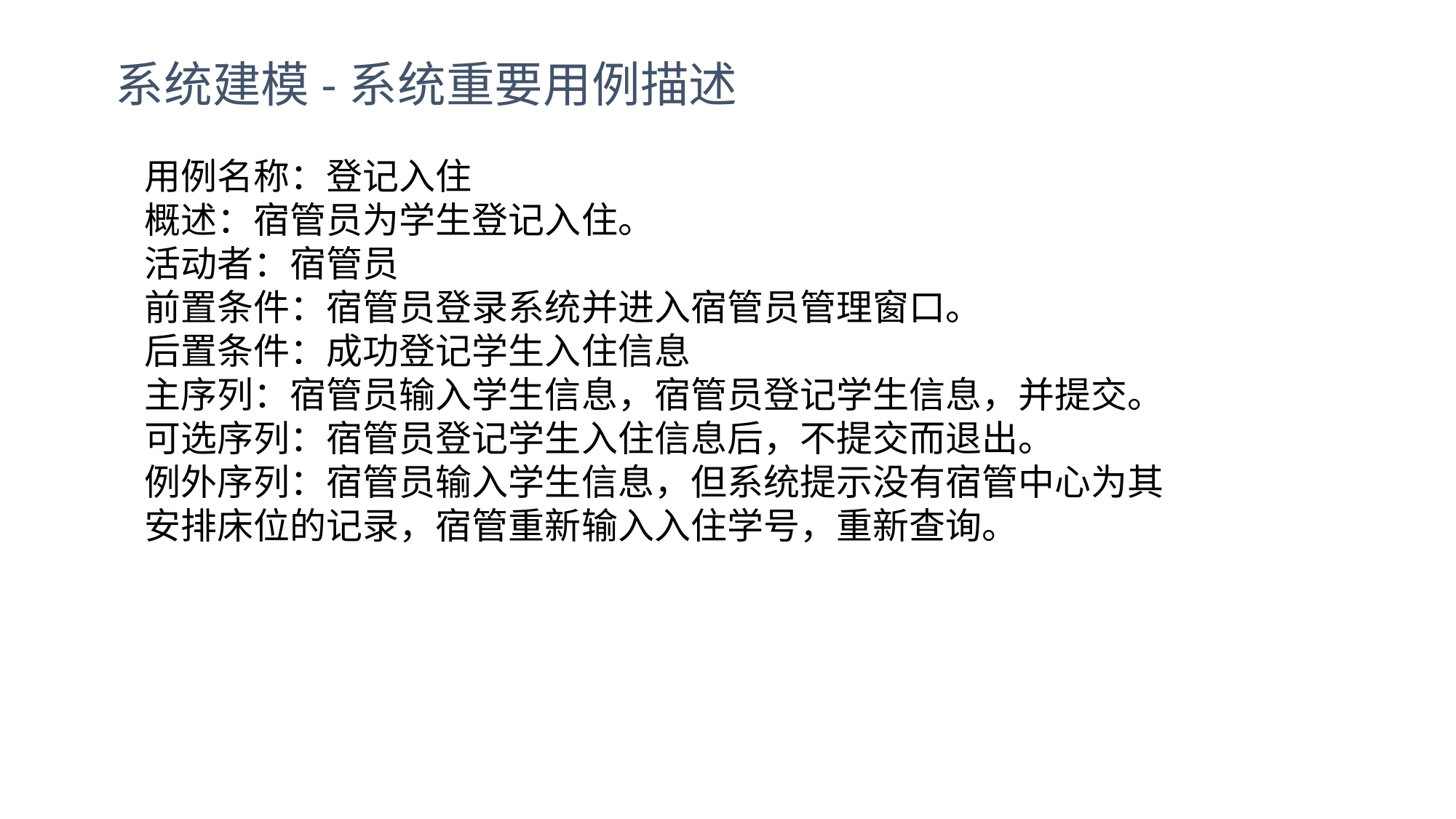

系统建模-系统重要用例描述
用例名称：登记入住
概述：宿管员为学生登记入住。
活动者：宿管员
前置条件：宿管员登录系统并进入宿管员管理窗口。
后置条件：成功登记学生入住信息
主序列：宿管员输入学生信息，宿管员登记学生信息，并提交。
可选序列：宿管员登记学生入住信息后，不提交而退出。
例外序列：宿管员输入学生信息，但系统提示没有宿管中心为其安排床位的记录，宿管重新输入入住学号，重新查询。